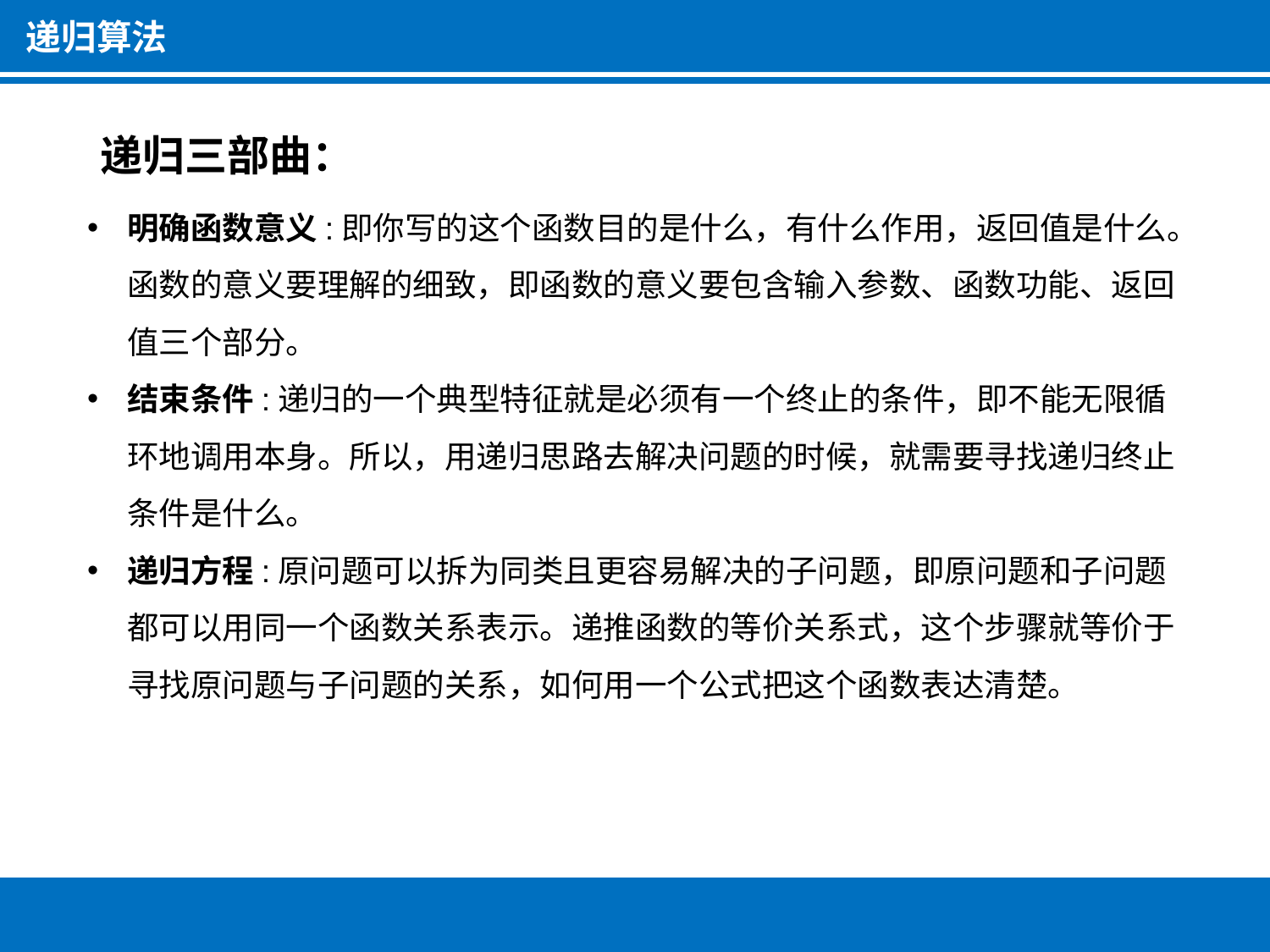

递归算法

递归三部曲：
明确函数意义:即你写的这个函数目的是什么，有什么作用，返回值是什么。函数的意义要理解的细致，即函数的意义要包含输入参数、函数功能、返回值三个部分。
结束条件:递归的一个典型特征就是必须有一个终止的条件，即不能无限循环地调用本身。所以，用递归思路去解决问题的时候，就需要寻找递归终止条件是什么。
递归方程:原问题可以拆为同类且更容易解决的子问题，即原问题和子问题都可以用同一个函数关系表示。递推函数的等价关系式，这个步骤就等价于寻找原问题与子问题的关系，如何用一个公式把这个函数表达清楚。